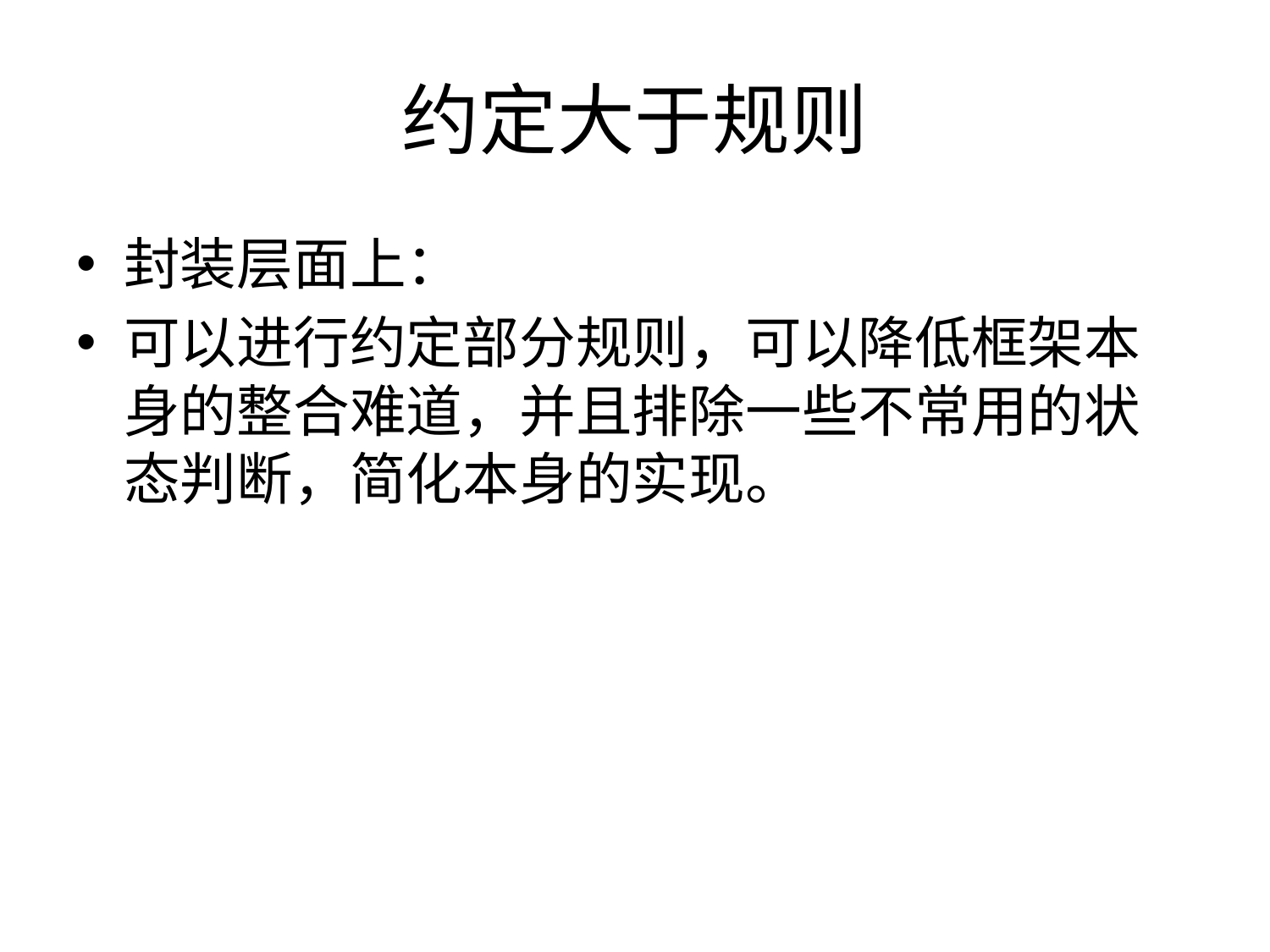

# 约定大于规则
封装层面上：
可以进行约定部分规则，可以降低框架本身的整合难道，并且排除一些不常用的状态判断，简化本身的实现。